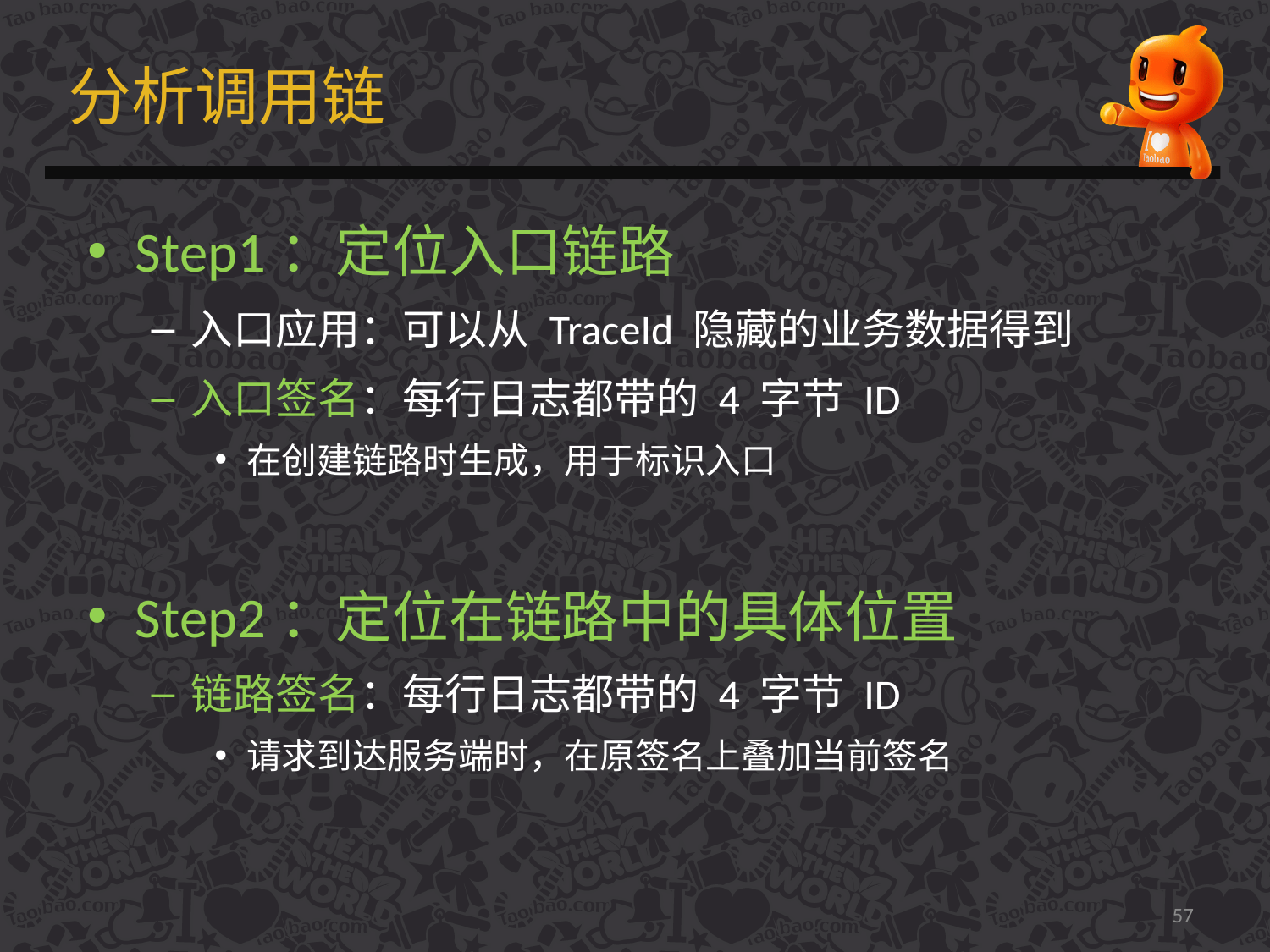

# 分析调用链
Step1：定位入口链路
入口应用：可以从 TraceId 隐藏的业务数据得到
入口签名：每行日志都带的 4 字节 ID
在创建链路时生成，用于标识入口

Step2：定位在链路中的具体位置
链路签名：每行日志都带的 4 字节 ID
请求到达服务端时，在原签名上叠加当前签名
57